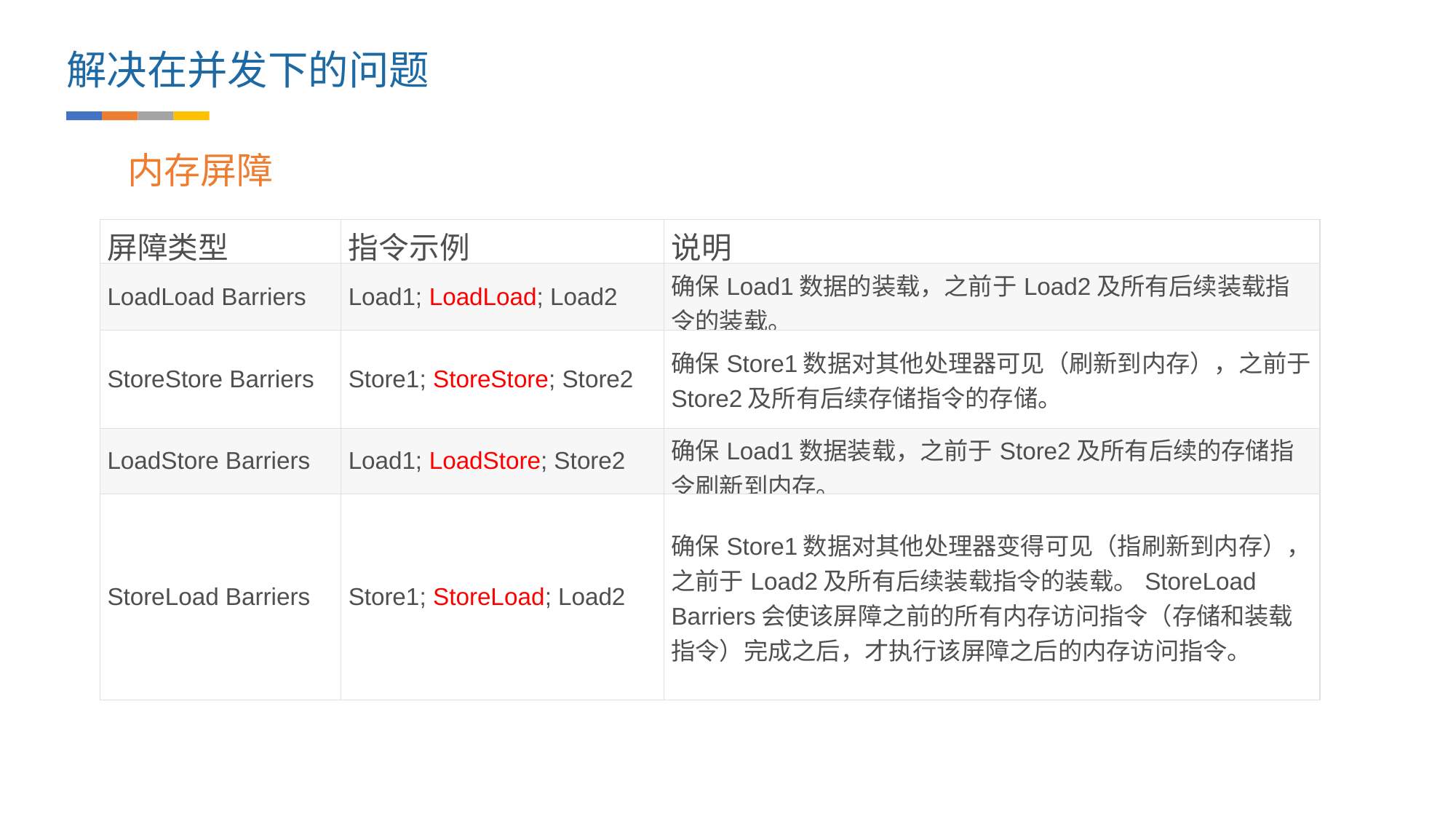

解决在并发下的问题

内存屏障
| 屏障类型 | 指令示例 | 说明 |
| --- | --- | --- |
| LoadLoad Barriers | Load1; LoadLoad; Load2 | 确保Load1数据的装载，之前于Load2及所有后续装载指令的装载。 |
| StoreStore Barriers | Store1; StoreStore; Store2 | 确保Store1数据对其他处理器可见（刷新到内存），之前于Store2及所有后续存储指令的存储。 |
| LoadStore Barriers | Load1; LoadStore; Store2 | 确保Load1数据装载，之前于Store2及所有后续的存储指令刷新到内存。 |
| StoreLoad Barriers | Store1; StoreLoad; Load2 | 确保Store1数据对其他处理器变得可见（指刷新到内存），之前于Load2及所有后续装载指令的装载。StoreLoad Barriers会使该屏障之前的所有内存访问指令（存储和装载指令）完成之后，才执行该屏障之后的内存访问指令。 |